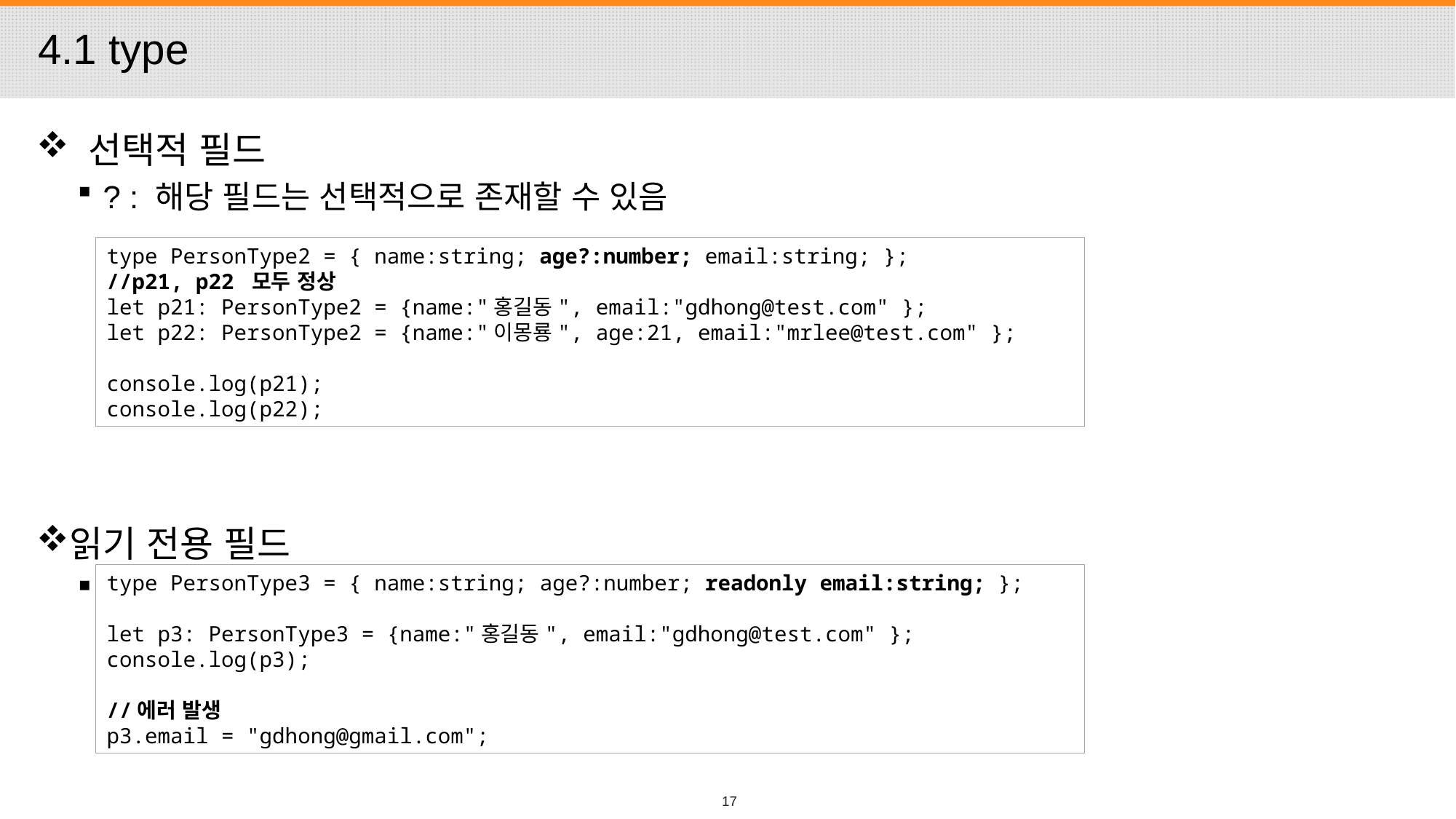

# 4.1 type
 선택적 필드
? : 해당 필드는 선택적으로 존재할 수 있음

읽기 전용 필드
readonly : 해당 필드에 값이 한번 주어지면 변경이 불가능함

type PersonType2 = { name:string; age?:number; email:string; };
//p21, p22 모두 정상
let p21: PersonType2 = {name:"홍길동", email:"gdhong@test.com" };
let p22: PersonType2 = {name:"이몽룡", age:21, email:"mrlee@test.com" };

console.log(p21);
console.log(p22);
type PersonType3 = { name:string; age?:number; readonly email:string; };

let p3: PersonType3 = {name:"홍길동", email:"gdhong@test.com" };
console.log(p3);

//에러 발생
p3.email = "gdhong@gmail.com";